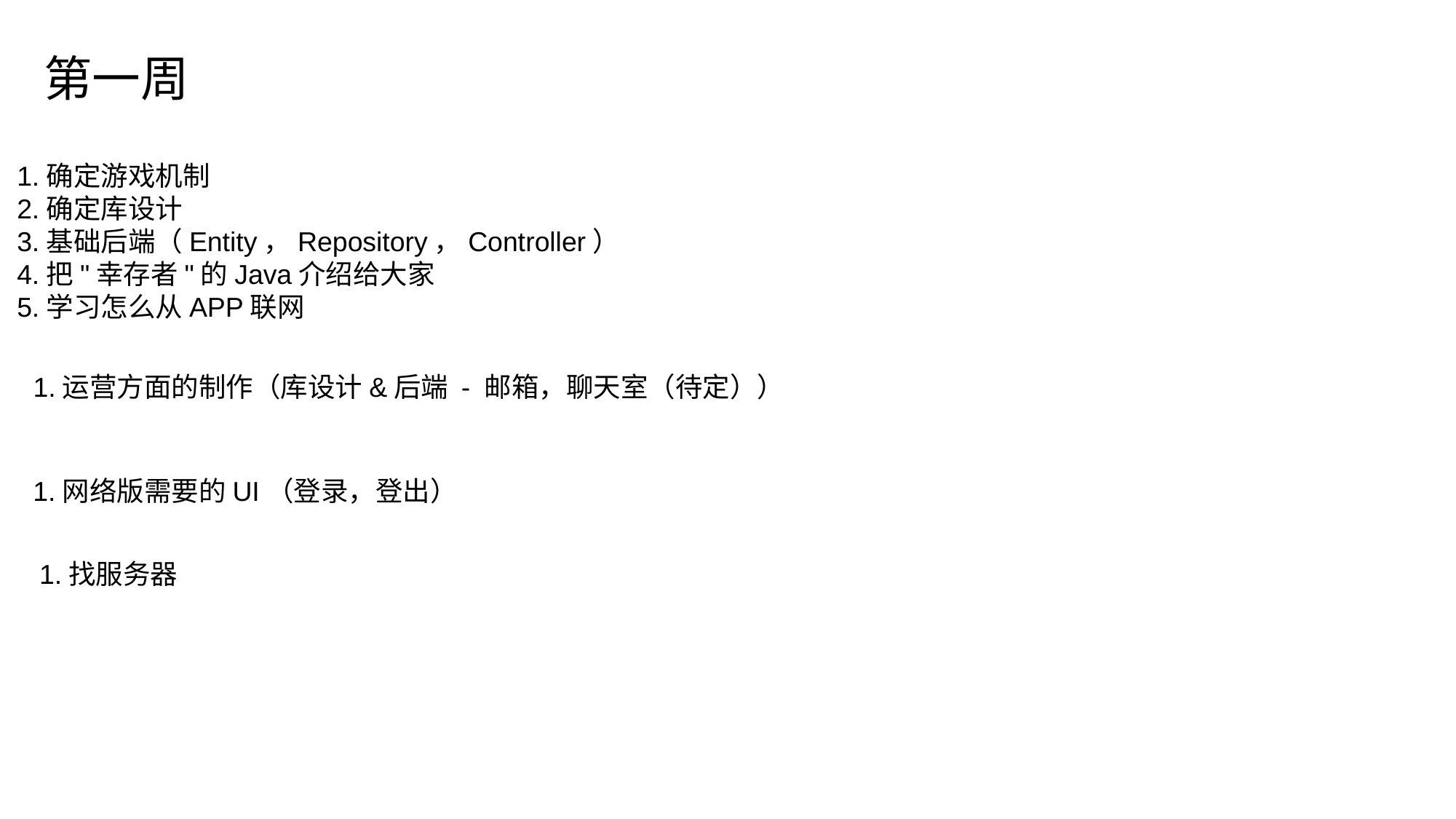

第一周
1.确定游戏机制
2.确定库设计
3.基础后端（Entity，Repository，Controller）
4.把"幸存者"的Java介绍给大家
5.学习怎么从APP联网
1.运营方面的制作（库设计&后端 - 邮箱，聊天室（待定））
1.网络版需要的UI（登录，登出）
1.找服务器